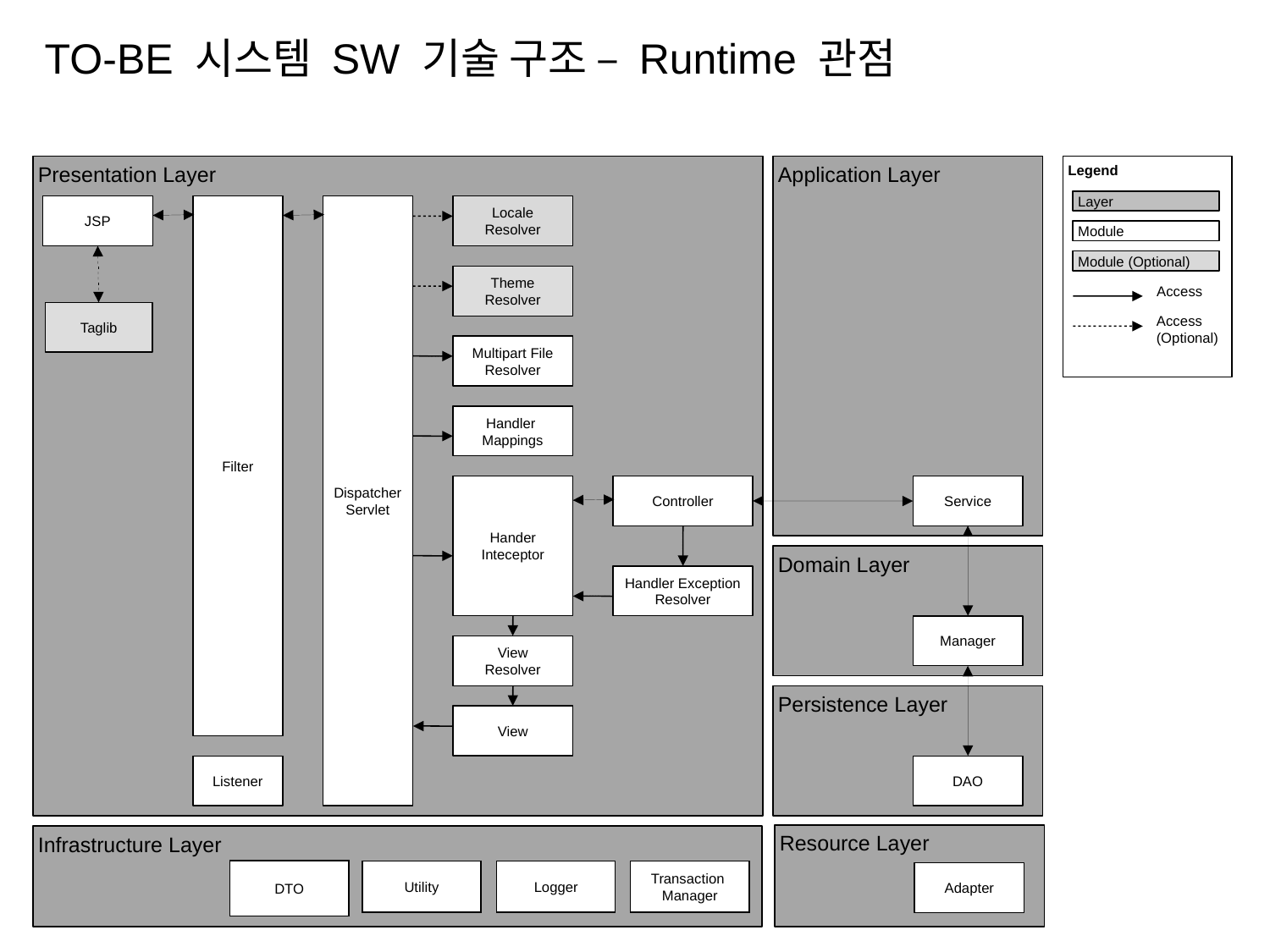

TO-BE 시스템 SW 기술 구조 – Runtime 관점
Presentation Layer
Application Layer
Legend
Layer
JSP
Filter
Dispatcher
Servlet
Locale
Resolver

Module

Module (Optional)
Theme
Resolver
Access

Taglib
Access
(Optional)

Multipart File
Resolver

Handler
Mappings

Hander
Inteceptor
Controller
Service

Domain Layer

Handler Exception
Resolver

Manager

View
Resolver

Persistence Layer

View

Listener
DAO
Resource Layer
Infrastructure Layer
DTO
Utility
Logger
Transaction
Manager
Adapter